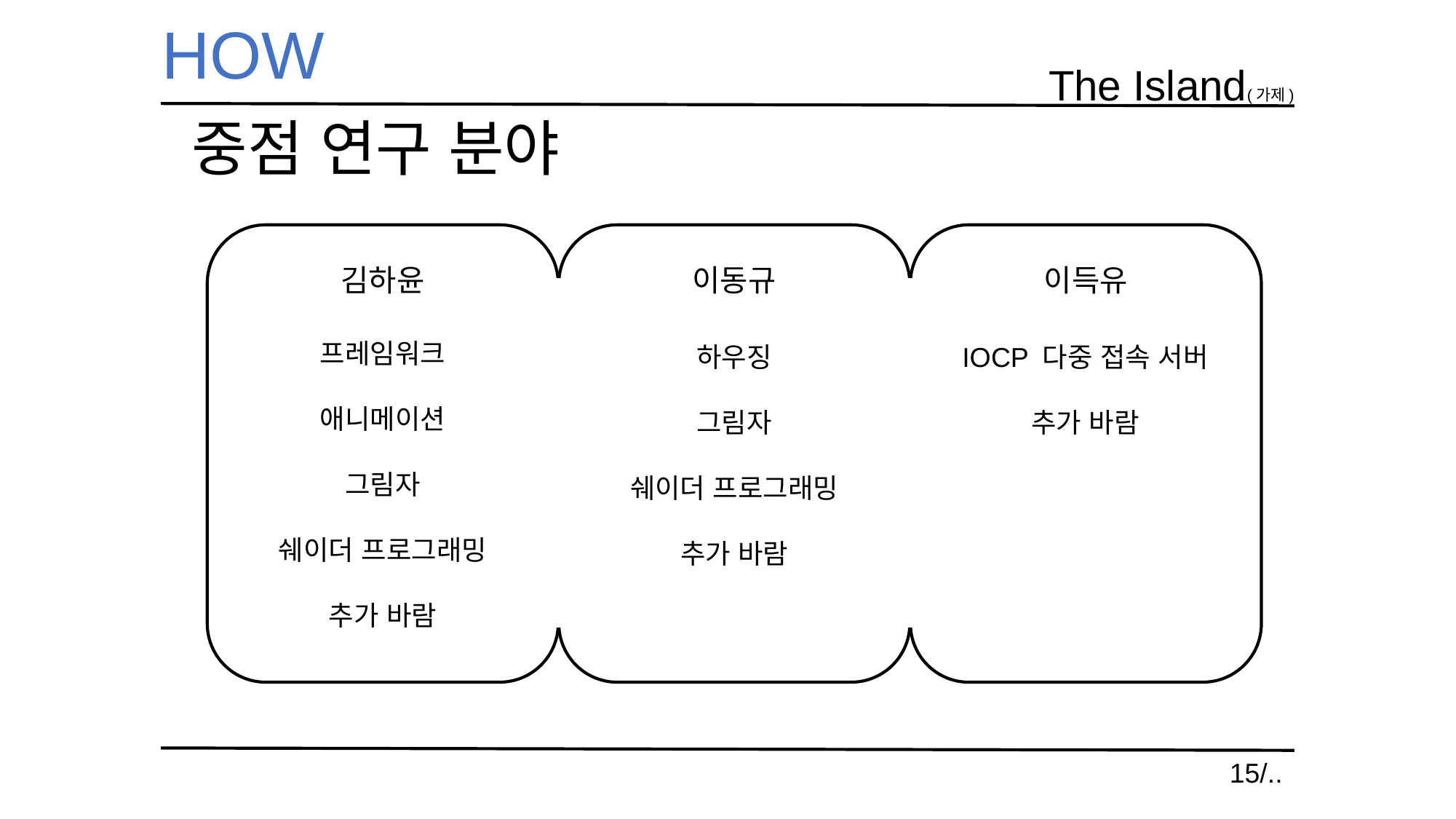

HOW
The Island(가제)
중점 연구 분야

김하윤
이동규
이득유

프레임워크

애니메이션

그림자

쉐이더 프로그래밍

추가 바람
하우징

그림자

쉐이더 프로그래밍

추가 바람
IOCP 다중 접속 서버

추가 바람
15/..